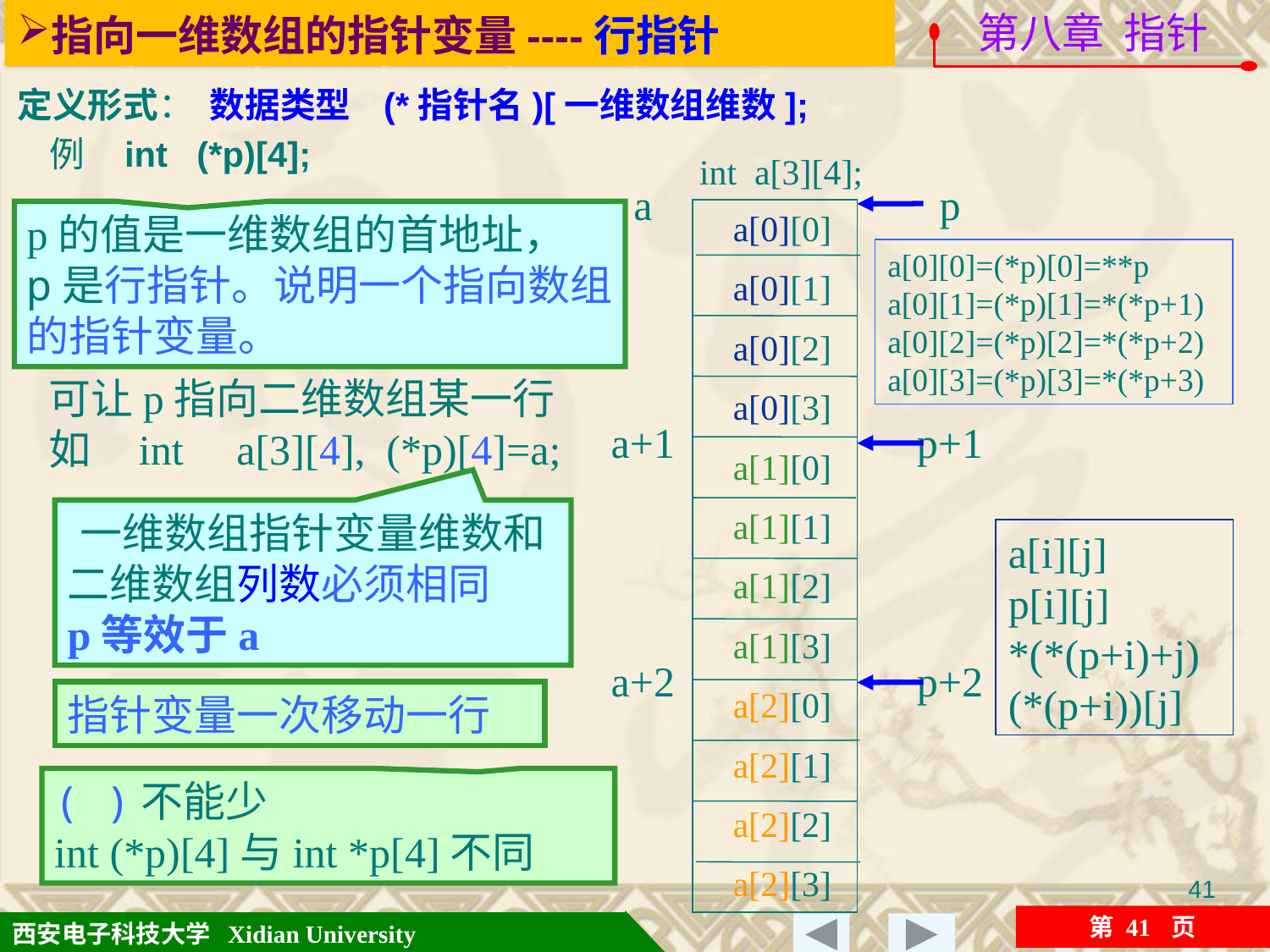

指向一维数组的指针变量----行指针
第八章  指针

定义形式：  数据类型   (*指针名)[一维数组维数];
   例    int   (*p)[4];
int  a[3][4];

a[0][0]

a[0][1]

a[0][2]

a[0][3]

a[1][0]

a[1][1]
a[1][2]

a[1][3]

a[2][0]

a[2][1]

a[2][2]

a[2][3]

a
a+1
a+2
p
p+1
p+2

p的值是一维数组的首地址，
p是行指针。说明一个指向数组的指针变量。
a[0][0]=(*p)[0]=**p
a[0][1]=(*p)[1]=*(*p+1)
a[0][2]=(*p)[2]=*(*p+2)
a[0][3]=(*p)[3]=*(*p+3)
可让p指向二维数组某一行
如    int     a[3][4],  (*p)[4]=a;
一维数组指针变量维数和
二维数组列数必须相同
p等效于a
a[i][j]
p[i][j]
*(*(p+i)+j)
(*(p+i))[j]
指针变量一次移动一行
( )不能少
int (*p)[4]与int *p[4]不同
41